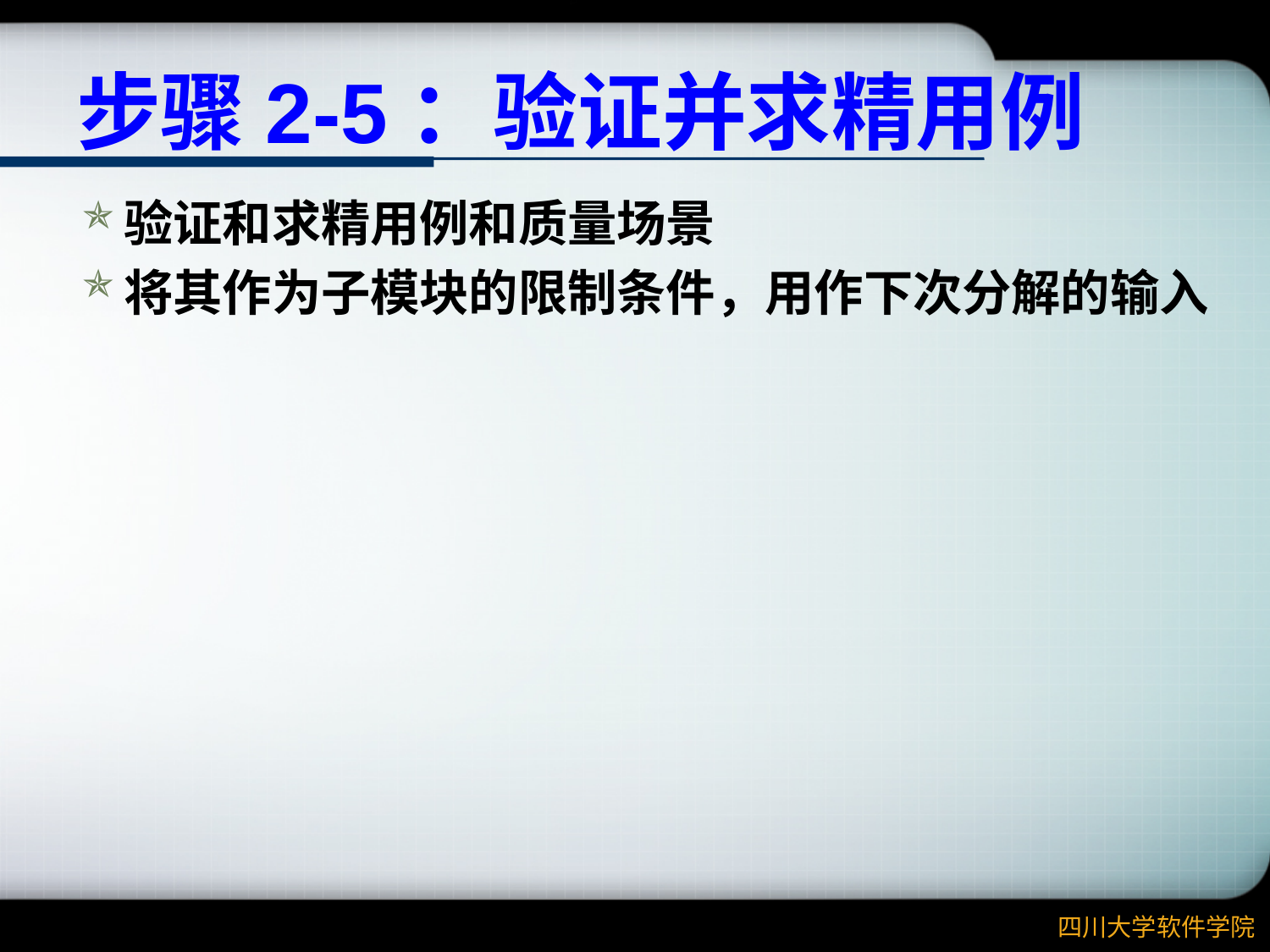

# 步骤2-5：验证并求精用例
验证和求精用例和质量场景
将其作为子模块的限制条件，用作下次分解的输入